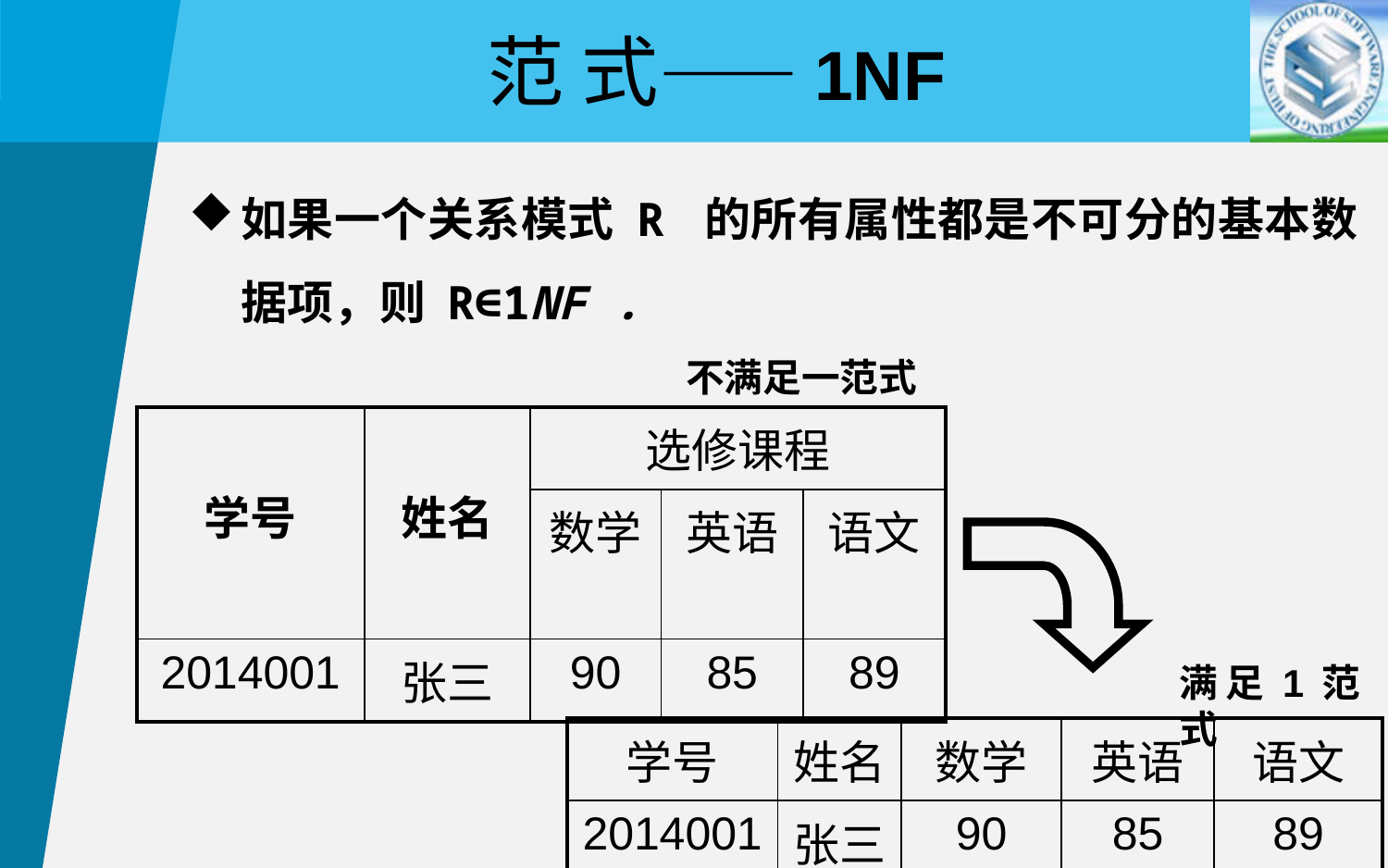

范 式——1NF
如果一个关系模式 R 的所有属性都是不可分的基本数据项，则 R∈1NF .
不满足一范式
| 学号 | 姓名 | 选修课程 |  |  |
| --- | --- | --- | --- | --- |
|  |  | 数学 | 英语 | 语文 |
| 2014001 | 张三 | 90 | 85 | 89 |

满足1范式
| 学号 | 姓名 | 数学 | 英语 | 语文 |
| --- | --- | --- | --- | --- |
| 2014001 | 张三 | 90 | 85 | 89 |